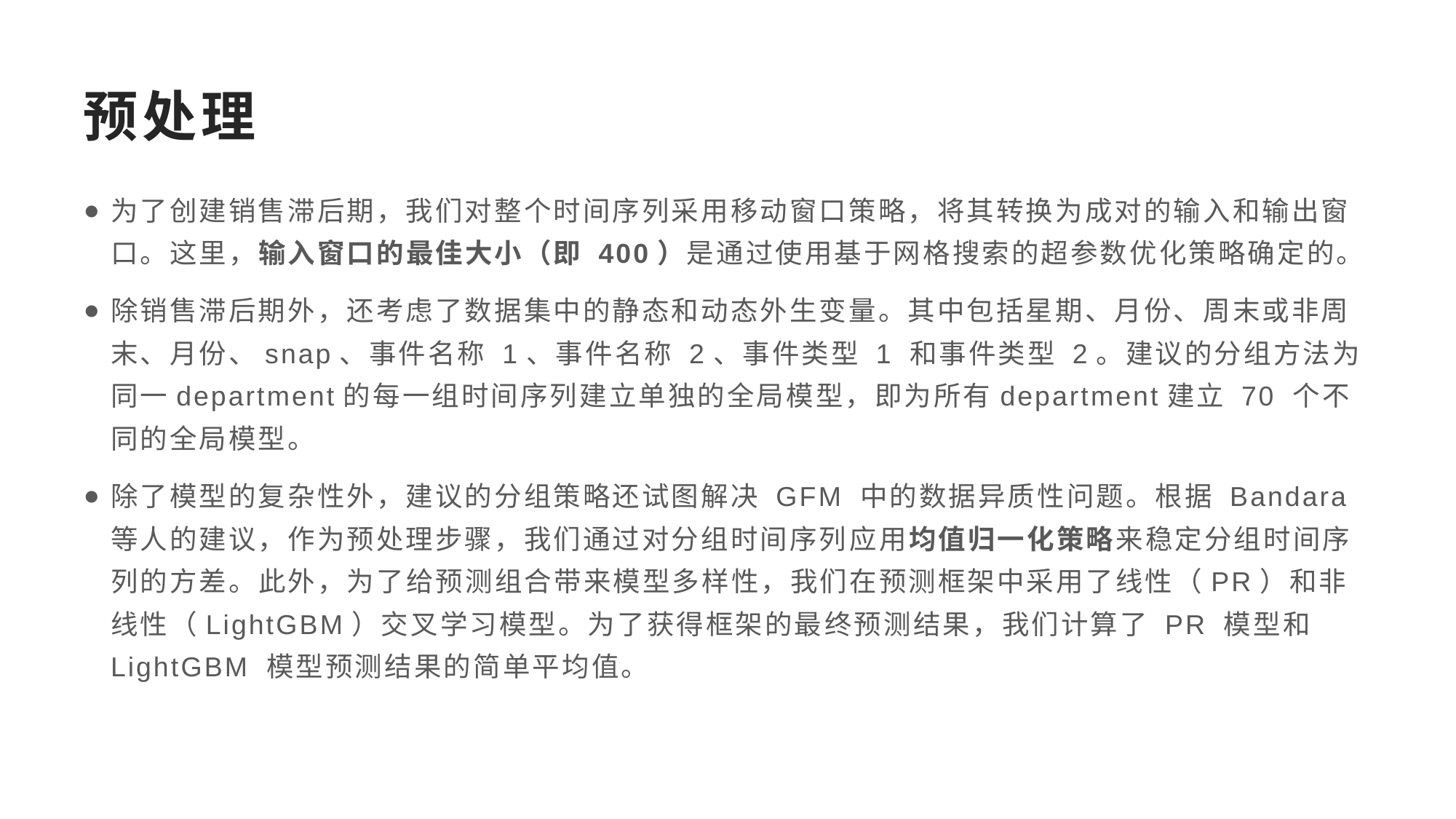

# 预处理
为了创建销售滞后期，我们对整个时间序列采用移动窗口策略，将其转换为成对的输入和输出窗口。这里，输入窗口的最佳大小（即 400）是通过使用基于网格搜索的超参数优化策略确定的。
除销售滞后期外，还考虑了数据集中的静态和动态外生变量。其中包括星期、月份、周末或非周末、月份、snap、事件名称 1、事件名称 2、事件类型 1 和事件类型 2。建议的分组方法为同一department的每一组时间序列建立单独的全局模型，即为所有department建立 70 个不同的全局模型。
除了模型的复杂性外，建议的分组策略还试图解决 GFM 中的数据异质性问题。根据 Bandara 等人的建议，作为预处理步骤，我们通过对分组时间序列应用均值归一化策略来稳定分组时间序列的方差。此外，为了给预测组合带来模型多样性，我们在预测框架中采用了线性（PR）和非线性（LightGBM）交叉学习模型。为了获得框架的最终预测结果，我们计算了 PR 模型和 LightGBM 模型预测结果的简单平均值。